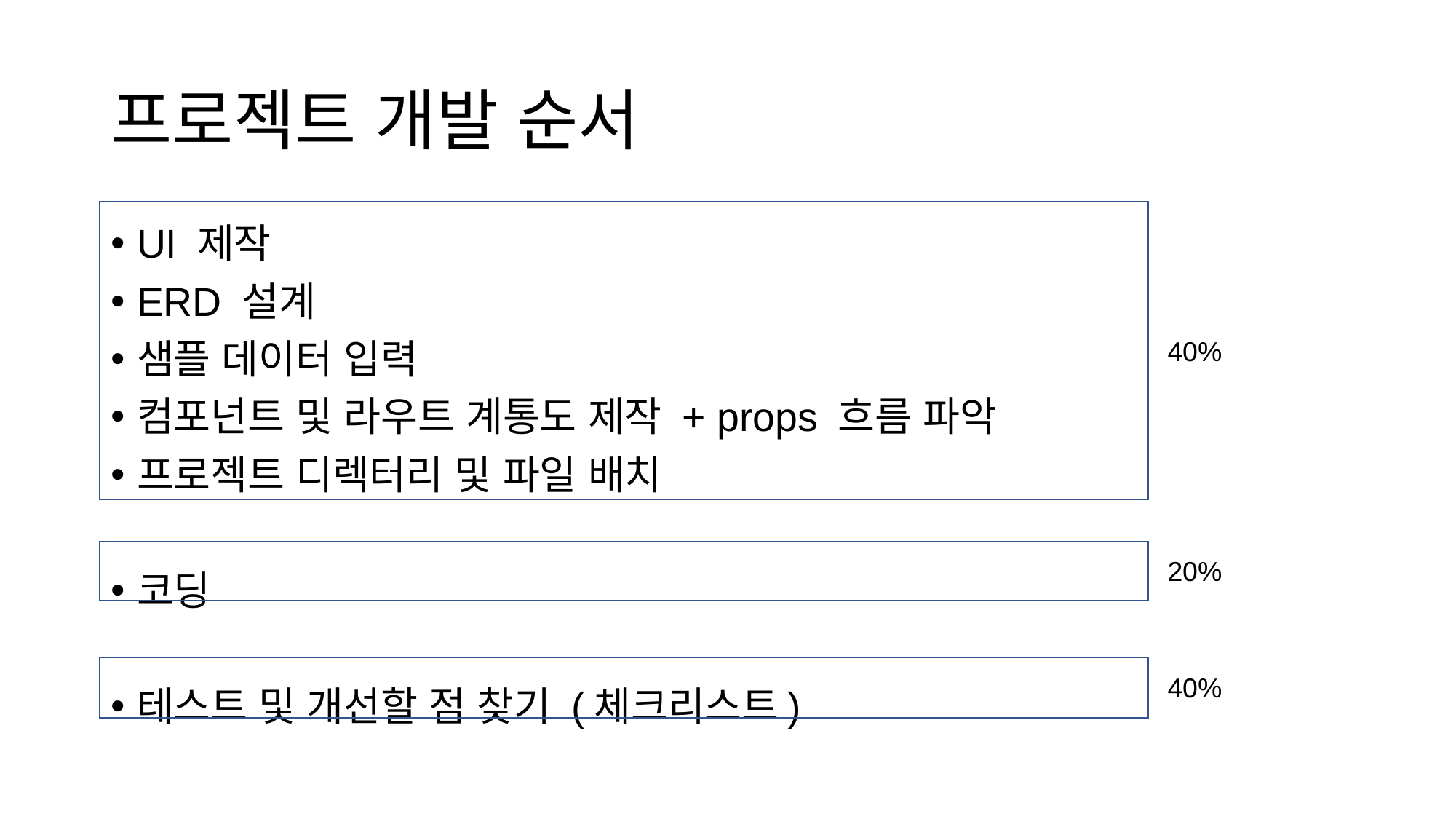

# 프로젝트 개발 순서

UI 제작
ERD 설계
샘플 데이터 입력
컴포넌트 및 라우트 계통도 제작 + props 흐름 파악
프로젝트 디렉터리 및 파일 배치

코딩

테스트 및 개선할 점 찾기 (체크리스트)
40%

20%

40%